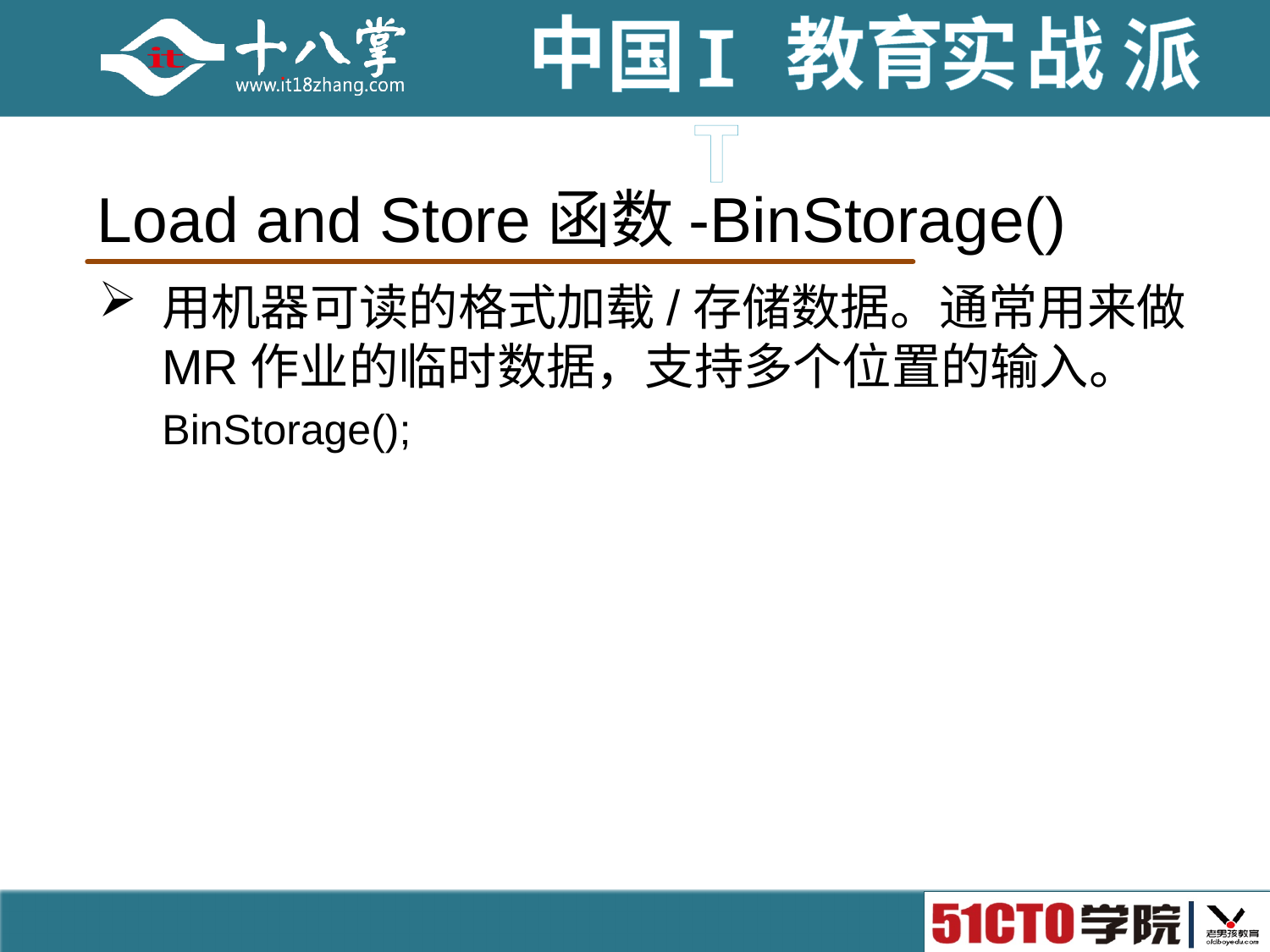

# Load and Store函数-BinStorage()
用机器可读的格式加载/存储数据。通常用来做MR作业的临时数据，支持多个位置的输入。
BinStorage();